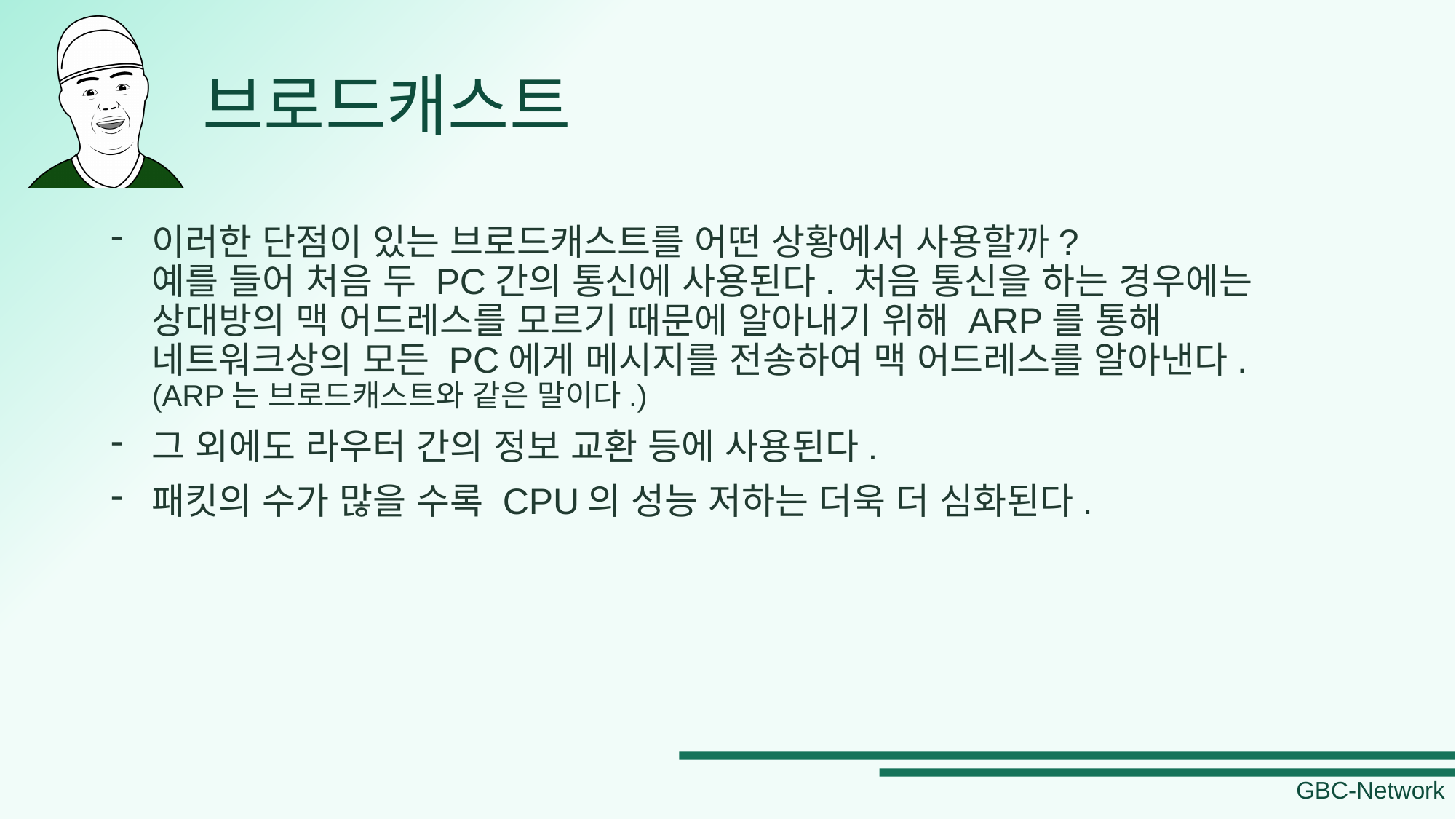

# 브로드캐스트
이러한 단점이 있는 브로드캐스트를 어떤 상황에서 사용할까?
예를 들어 처음 두 PC간의 통신에 사용된다. 처음 통신을 하는 경우에는 상대방의 맥 어드레스를 모르기 때문에 알아내기 위해 ARP를 통해 네트워크상의 모든 PC에게 메시지를 전송하여 맥 어드레스를 알아낸다.
(ARP는 브로드캐스트와 같은 말이다.)
그 외에도 라우터 간의 정보 교환 등에 사용된다.
패킷의 수가 많을 수록 CPU의 성능 저하는 더욱 더 심화된다.